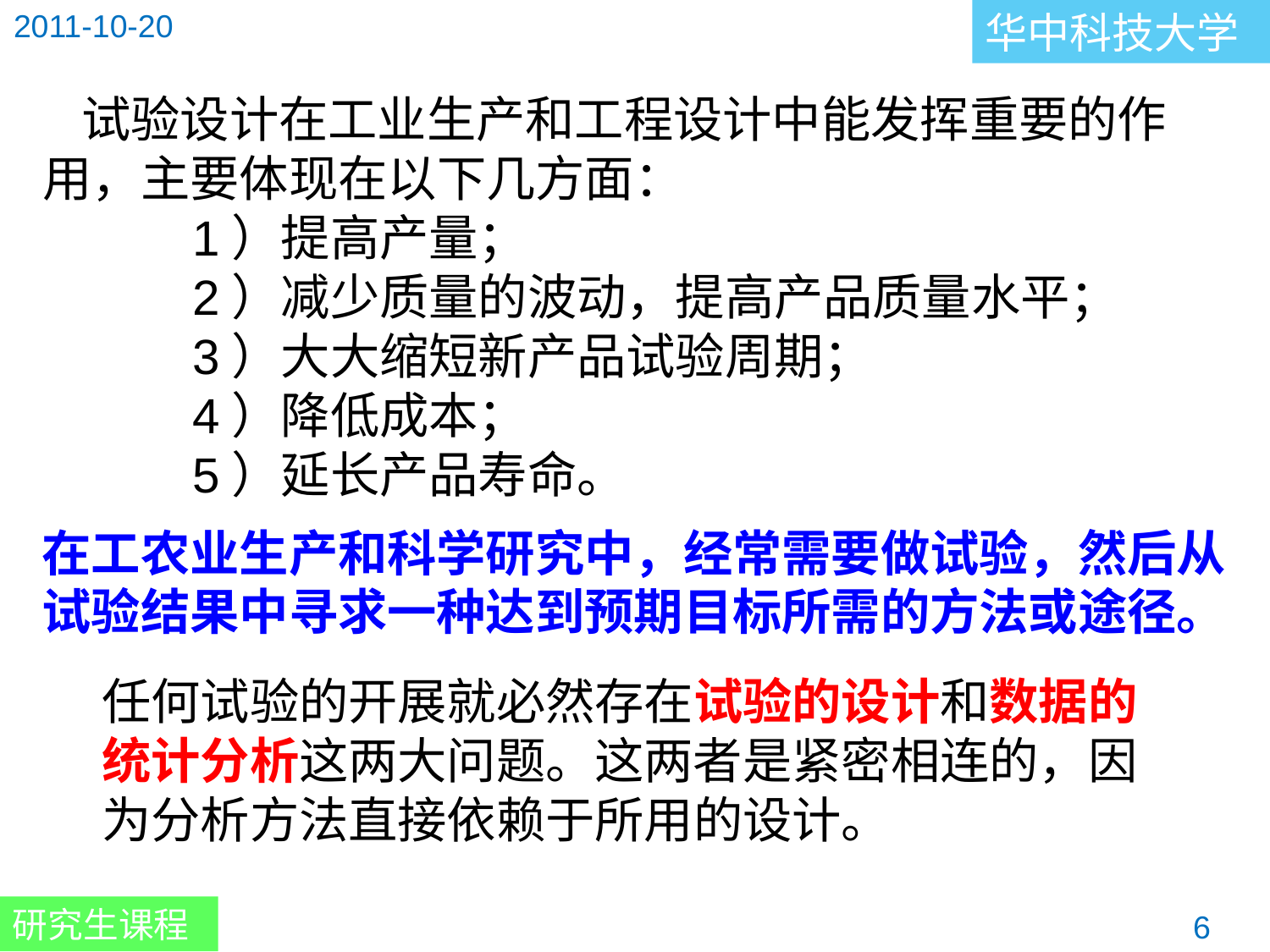

试验设计在工业生产和工程设计中能发挥重要的作用，主要体现在以下几方面：
　　1）提高产量；
　　2）减少质量的波动，提高产品质量水平；
　　3）大大缩短新产品试验周期；
　　4）降低成本；
　　5）延长产品寿命。
在工农业生产和科学研究中，经常需要做试验，然后从试验结果中寻求一种达到预期目标所需的方法或途径。
任何试验的开展就必然存在试验的设计和数据的统计分析这两大问题。这两者是紧密相连的，因为分析方法直接依赖于所用的设计。